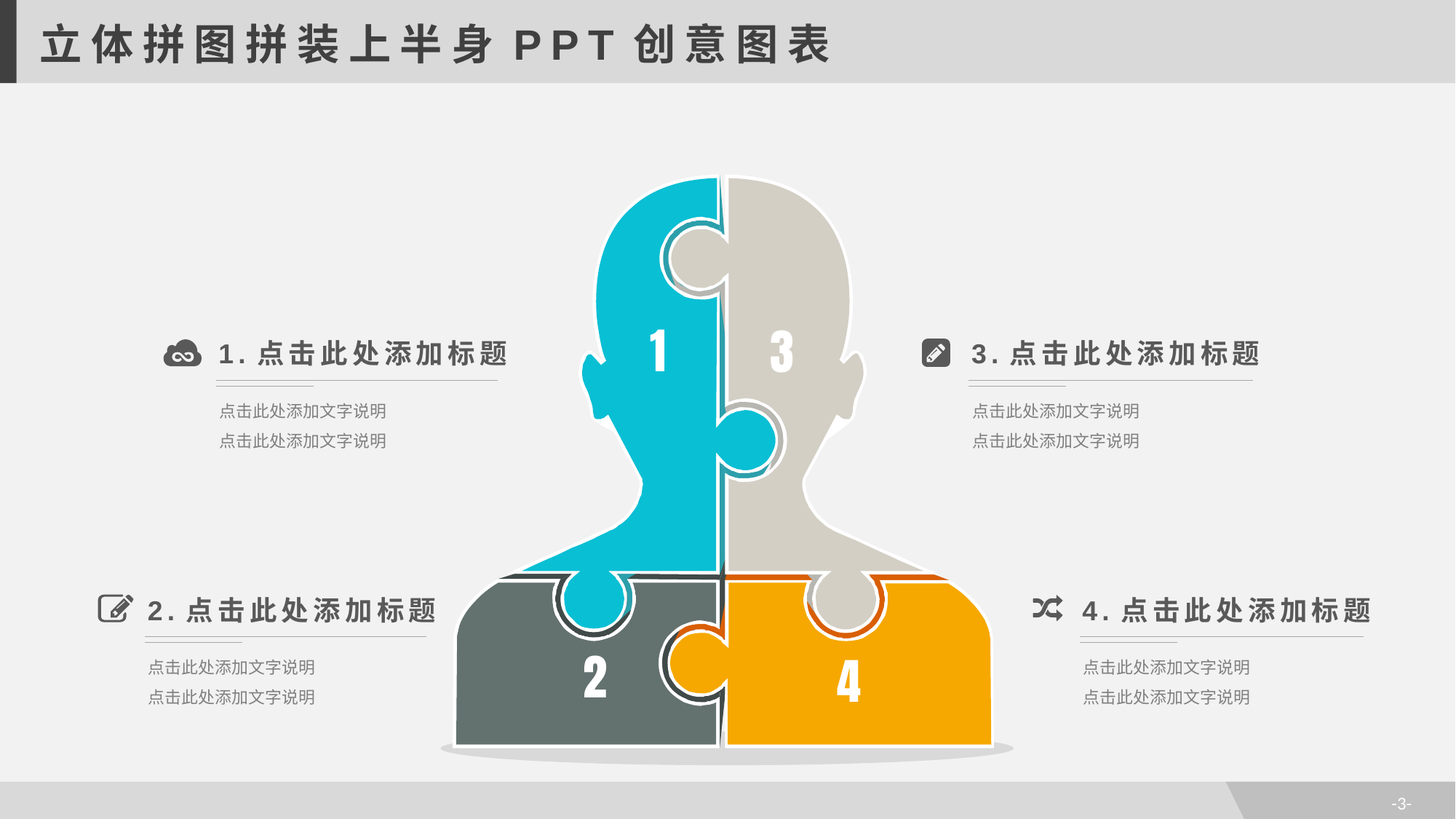

立体拼图拼装上半身PPT创意图表

1
3
1.点击此处添加标题

点击此处添加文字说明
点击此处添加文字说明
3.点击此处添加标题

点击此处添加文字说明
点击此处添加文字说明
2.点击此处添加标题

点击此处添加文字说明
点击此处添加文字说明
4.点击此处添加标题

点击此处添加文字说明
点击此处添加文字说明
2
4

-3-